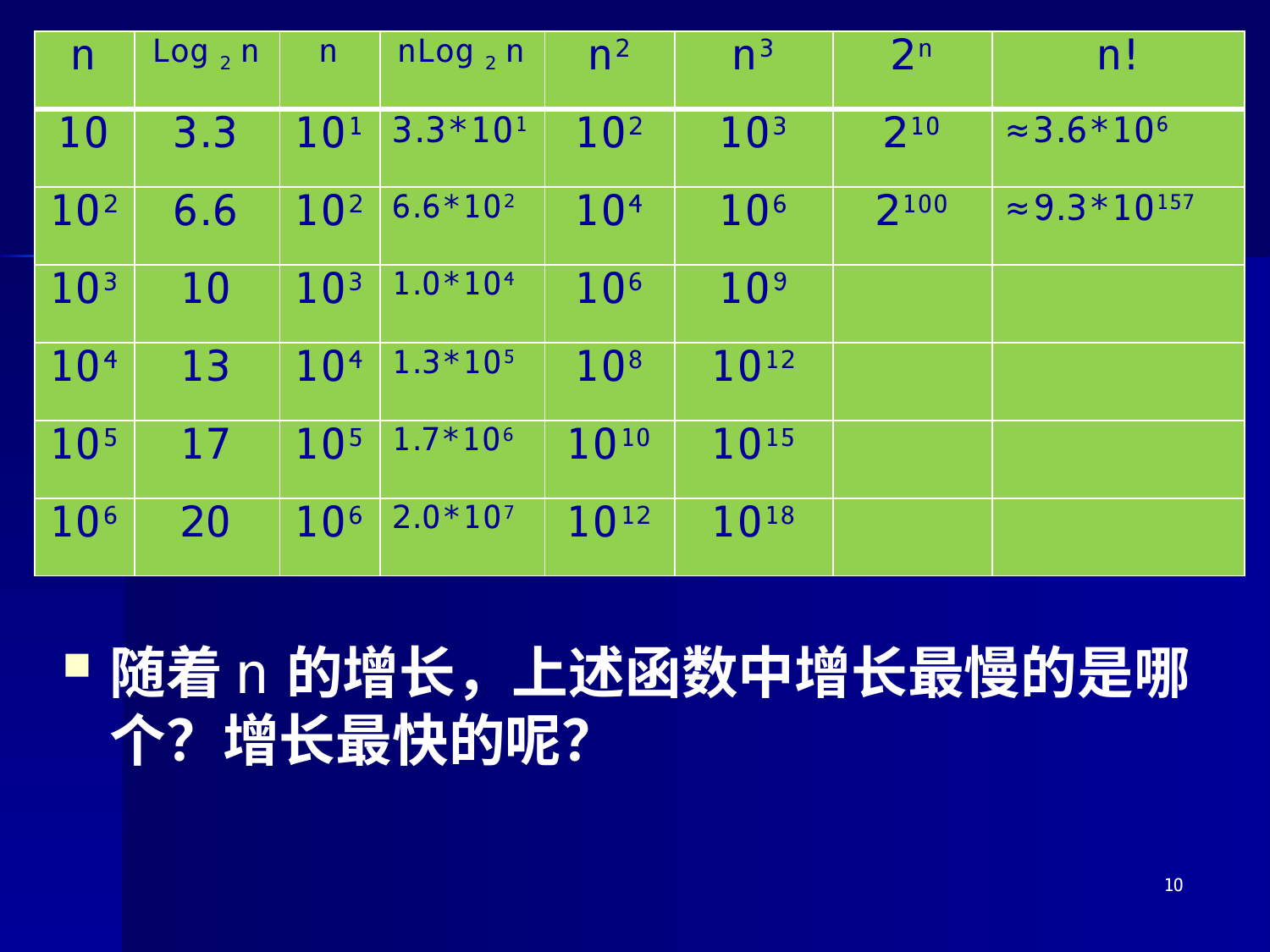

| n | Log 2 n | n | nLog 2 n | n2 | n3 | 2n | n! |
| --- | --- | --- | --- | --- | --- | --- | --- |
| 10 | 3.3 | 101 | 3.3\*101 | 102 | 103 | 210 | ≈3.6\*106 |
| 102 | 6.6 | 102 | 6.6\*102 | 104 | 106 | 2100 | ≈9.3\*10157 |
| 103 | 10 | 103 | 1.0\*104 | 106 | 109 |  |  |
| 104 | 13 | 104 | 1.3\*105 | 108 | 1012 |  |  |
| 105 | 17 | 105 | 1.7\*106 | 1010 | 1015 |  |  |
| 106 | 20 | 106 | 2.0\*107 | 1012 | 1018 |  |  |
随着n的增长，上述函数中增长最慢的是哪个？增长最快的呢？
10